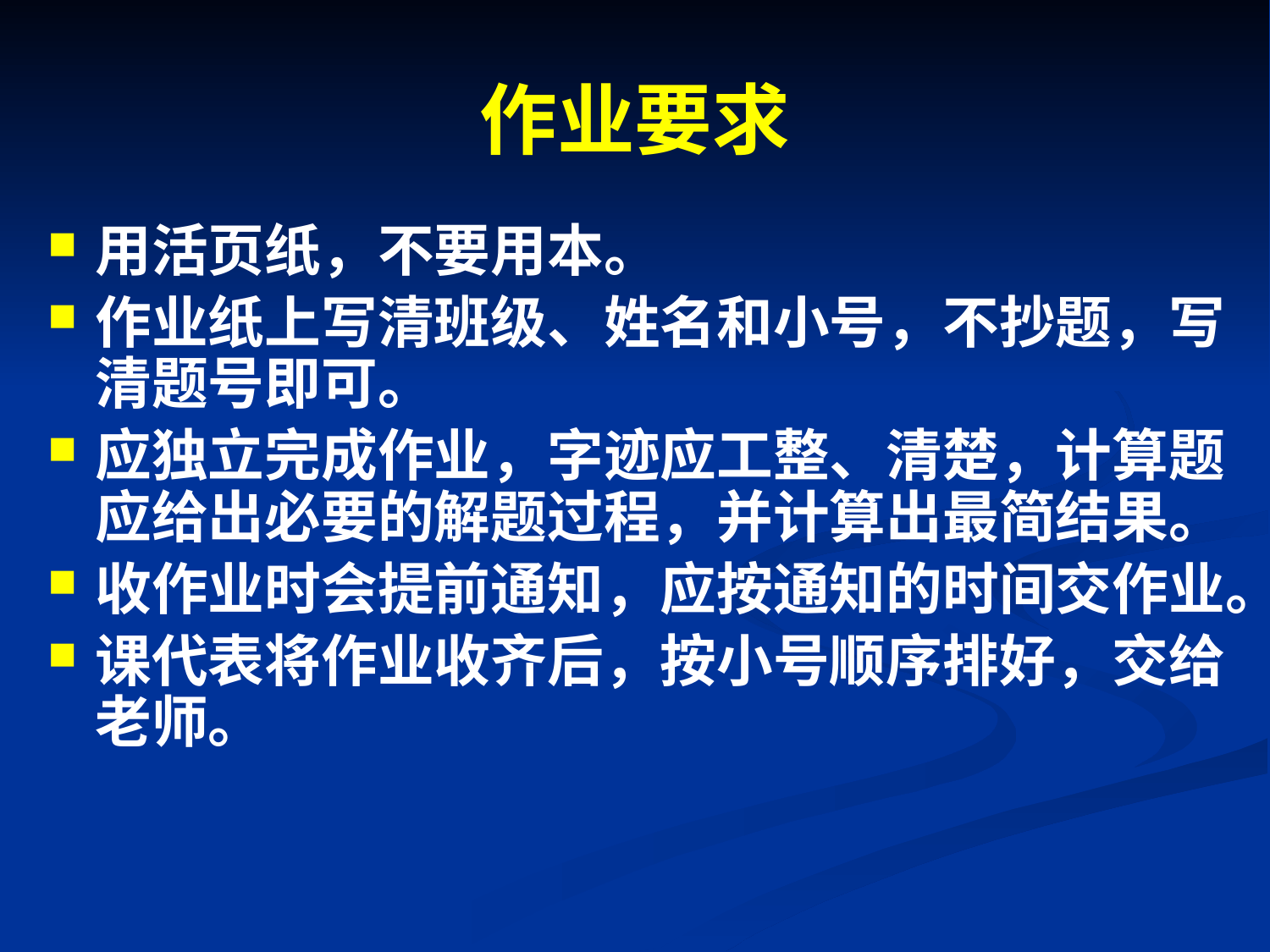

# 作业要求
用活页纸，不要用本。
作业纸上写清班级、姓名和小号，不抄题，写清题号即可。
应独立完成作业，字迹应工整、清楚，计算题应给出必要的解题过程，并计算出最简结果。
收作业时会提前通知，应按通知的时间交作业。
课代表将作业收齐后，按小号顺序排好，交给老师。